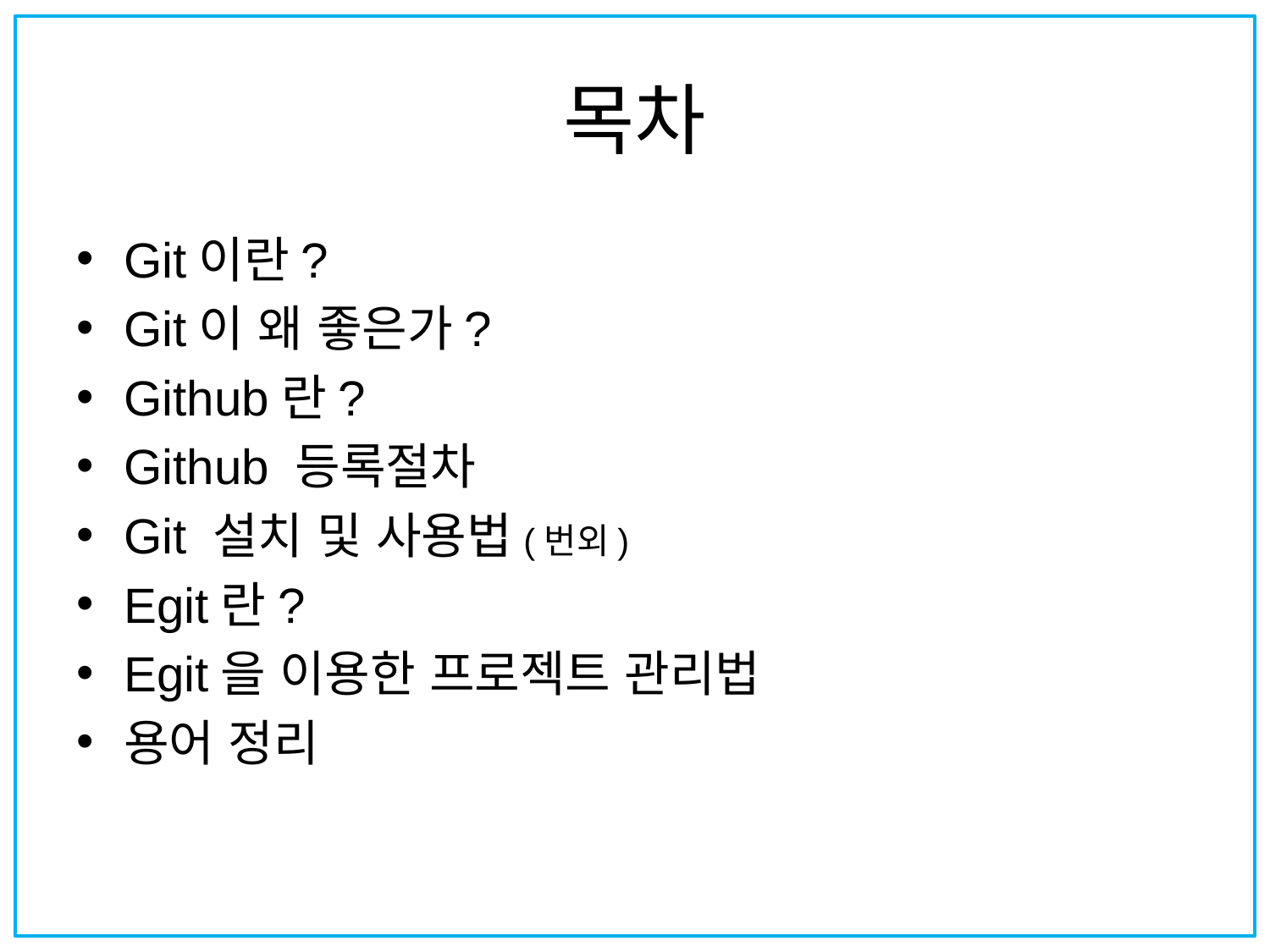

# 목차
Git이란?
Git이 왜 좋은가?
Github란?
Github 등록절차
Git 설치 및 사용법(번외)
Egit란?
Egit을 이용한 프로젝트 관리법
용어 정리